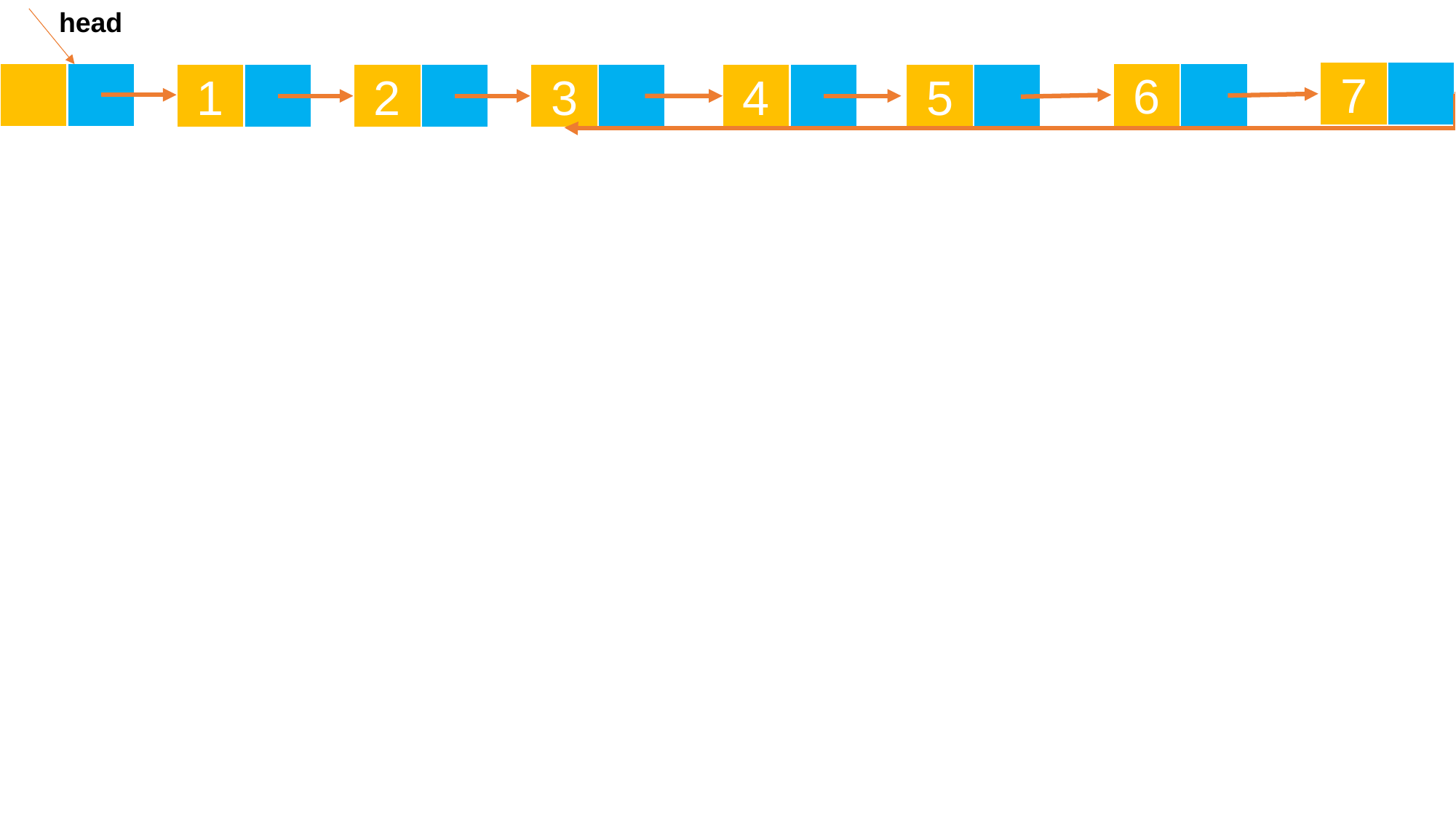

head
7

单链表
6

1

2

3

4

5